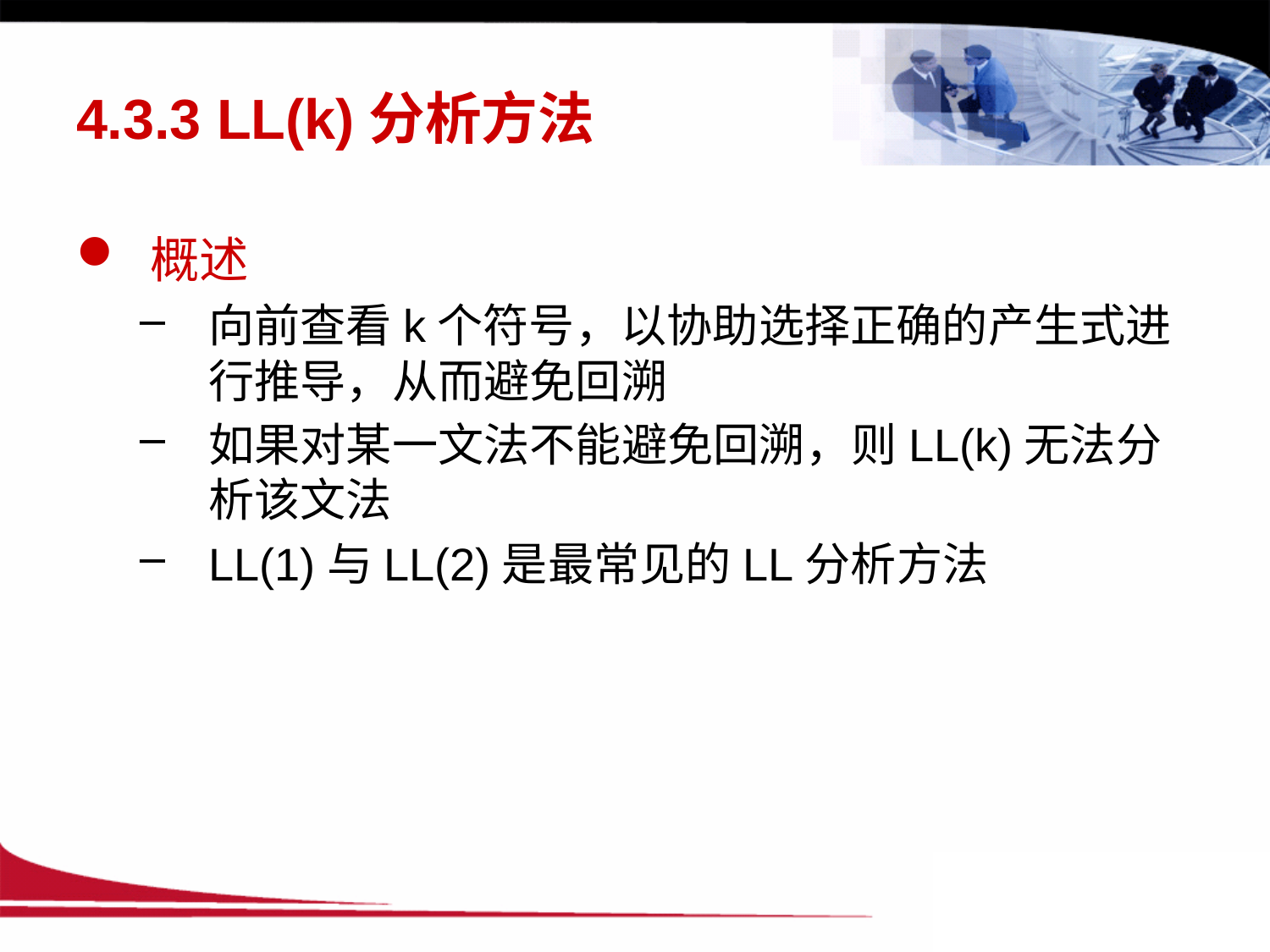

# 4.3.3 LL(k)分析方法
概述
向前查看k个符号，以协助选择正确的产生式进行推导，从而避免回溯
如果对某一文法不能避免回溯，则LL(k)无法分析该文法
LL(1)与LL(2)是最常见的LL分析方法